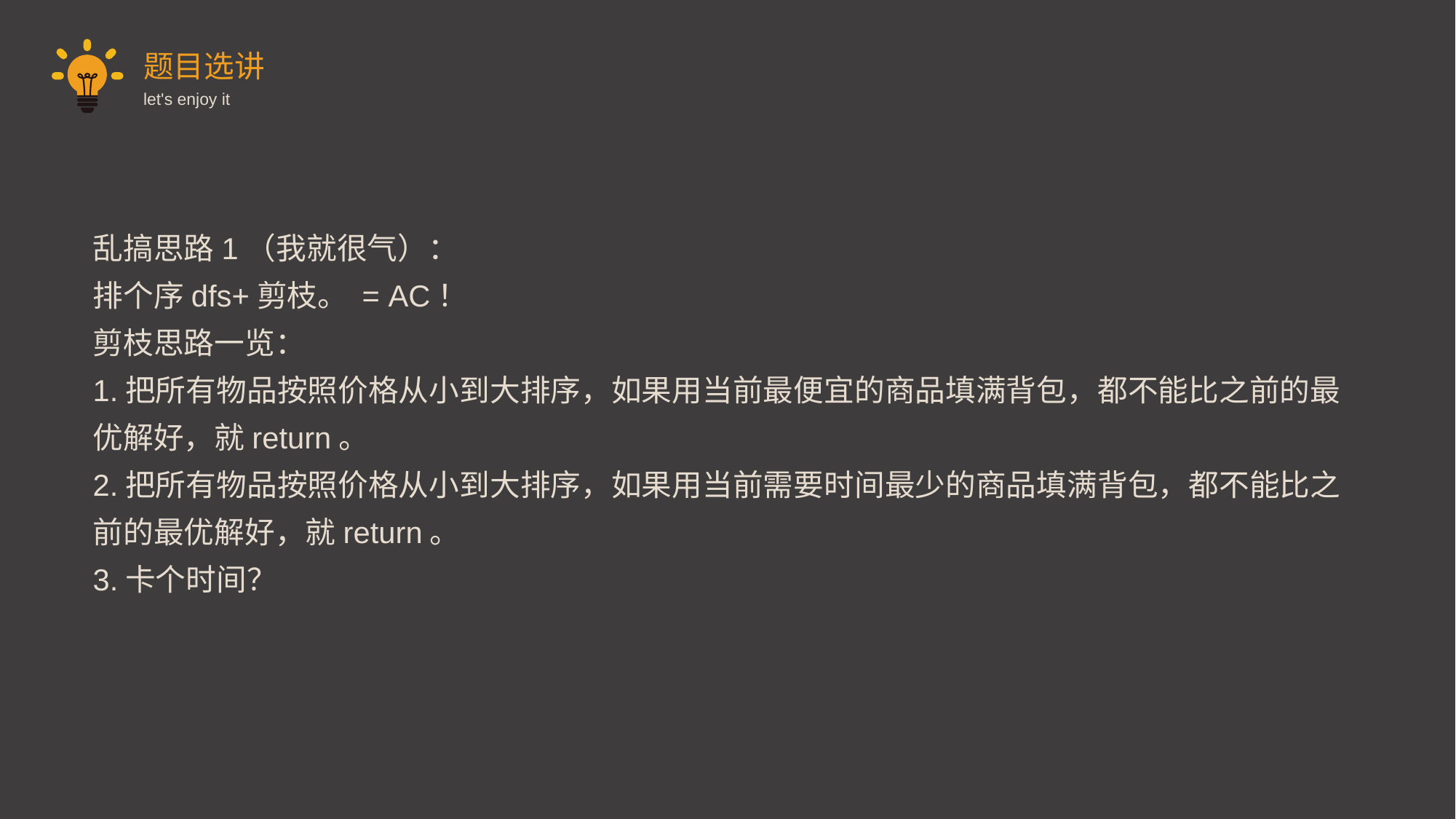

题目选讲
let's enjoy it
乱搞思路1（我就很气）：
排个序dfs+剪枝。 = AC！
剪枝思路一览：
1.把所有物品按照价格从小到大排序，如果用当前最便宜的商品填满背包，都不能比之前的最优解好，就return。
2.把所有物品按照价格从小到大排序，如果用当前需要时间最少的商品填满背包，都不能比之前的最优解好，就return。
3.卡个时间？